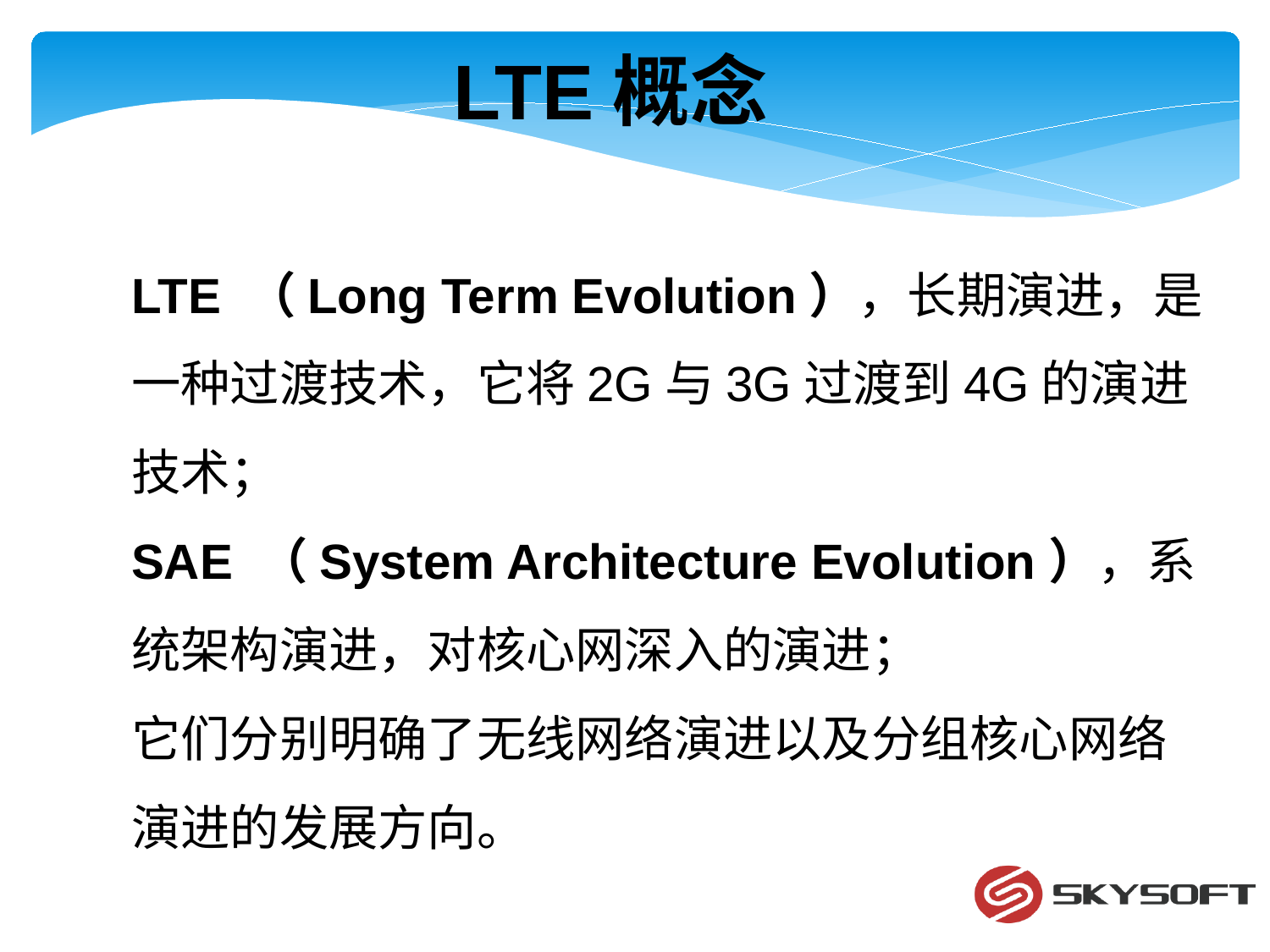

LTE概念
LTE （Long Term Evolution），长期演进，是一种过渡技术，它将2G与3G过渡到4G的演进技术；
SAE （System Architecture Evolution），系统架构演进，对核心网深入的演进；
它们分别明确了无线网络演进以及分组核心网络演进的发展方向。